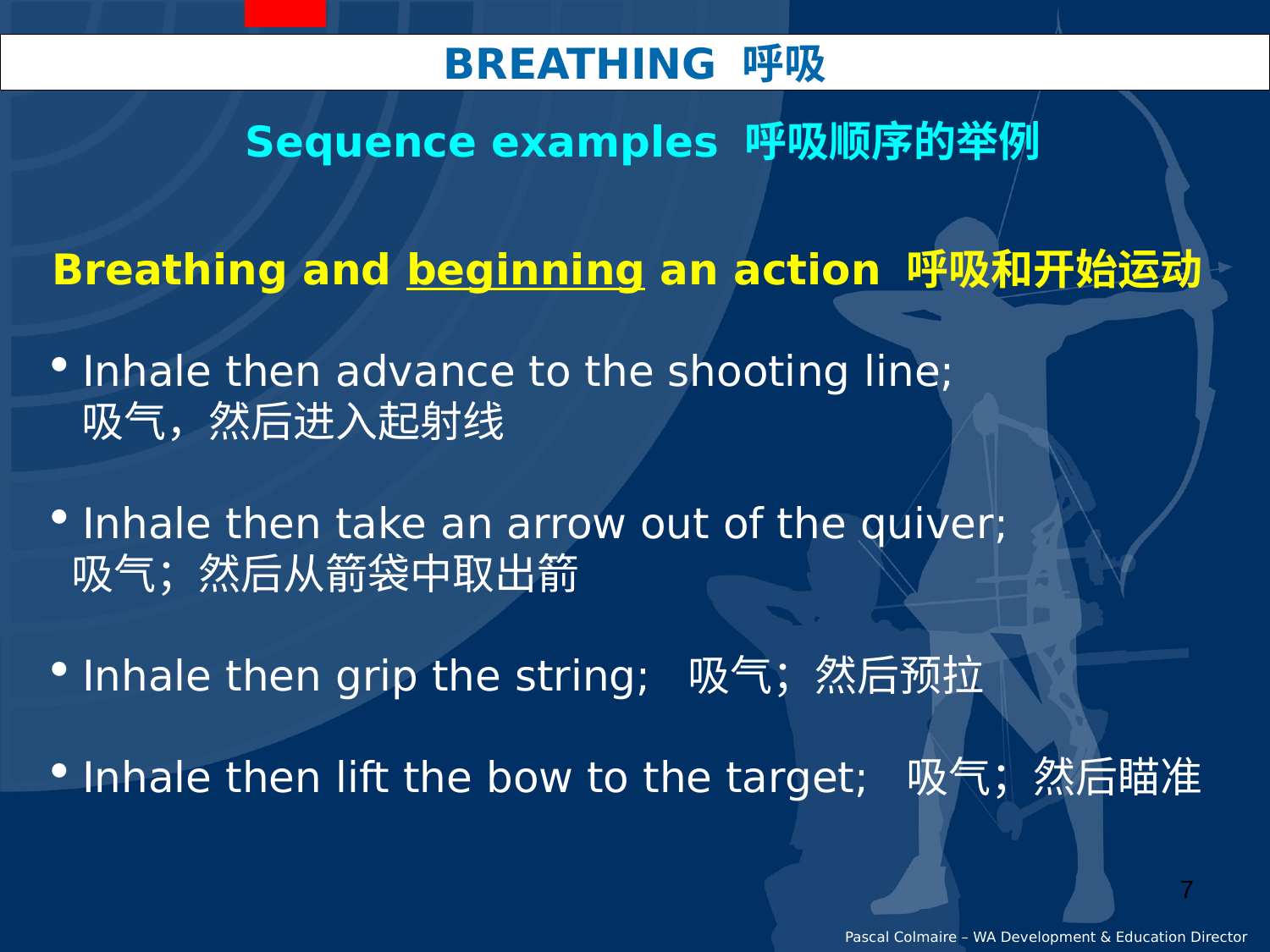

BREATHING 呼吸
Sequence examples 呼吸顺序的举例
Breathing and beginning an action 呼吸和开始运动

Inhale then advance to the shooting line;
  吸气，然后进入起射线

Inhale then take an arrow out of the quiver;
 吸气；然后从箭袋中取出箭

Inhale then grip the string;  吸气；然后预拉

Inhale then lift the bow to the target;  吸气；然后瞄准

7
Pascal Colmaire – WA Development & Education Director